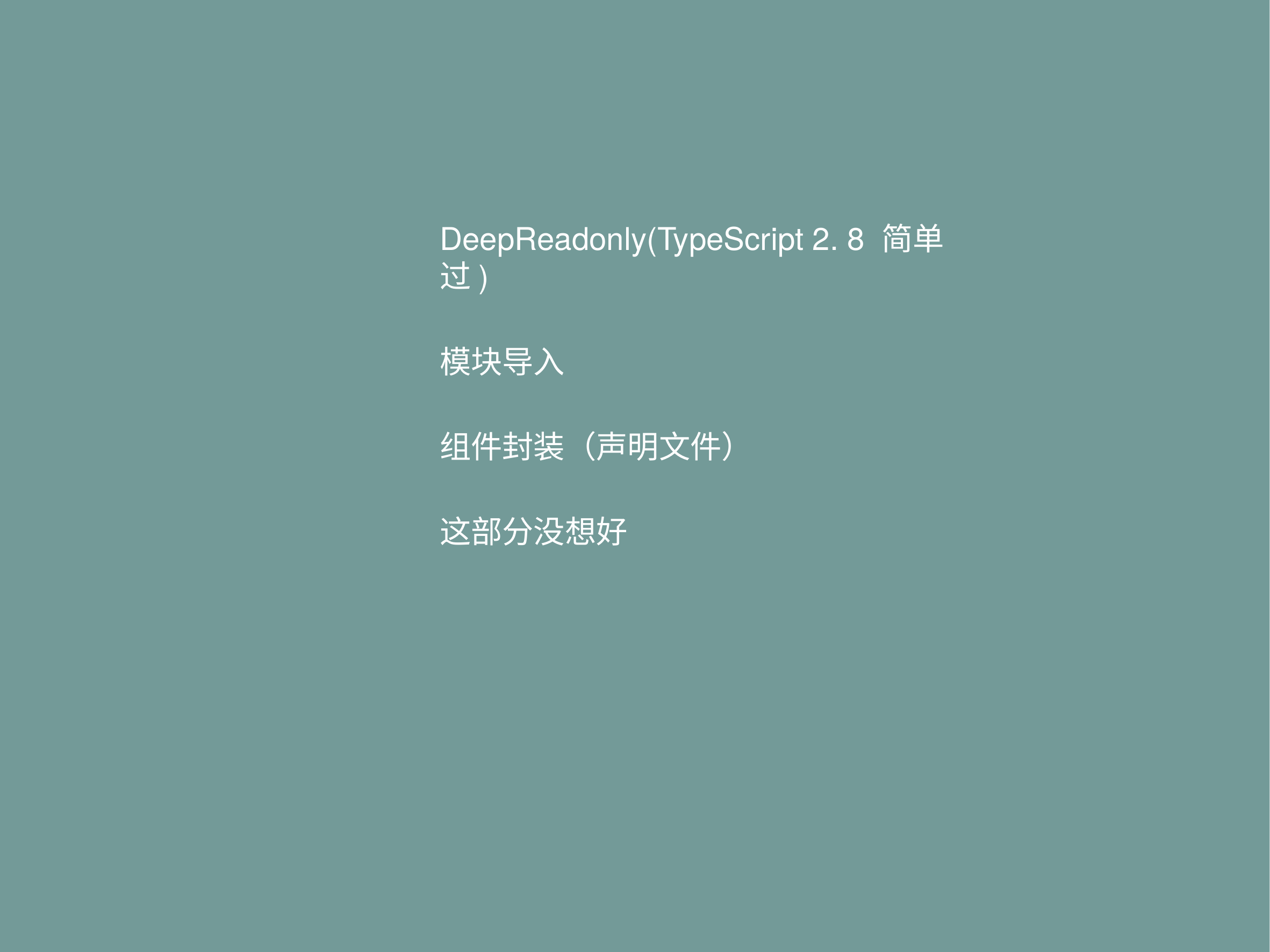

DeepReadonly(TypeScript 2. 8 简单过)
模块导入
组件封装（声明文件）
这部分没想好